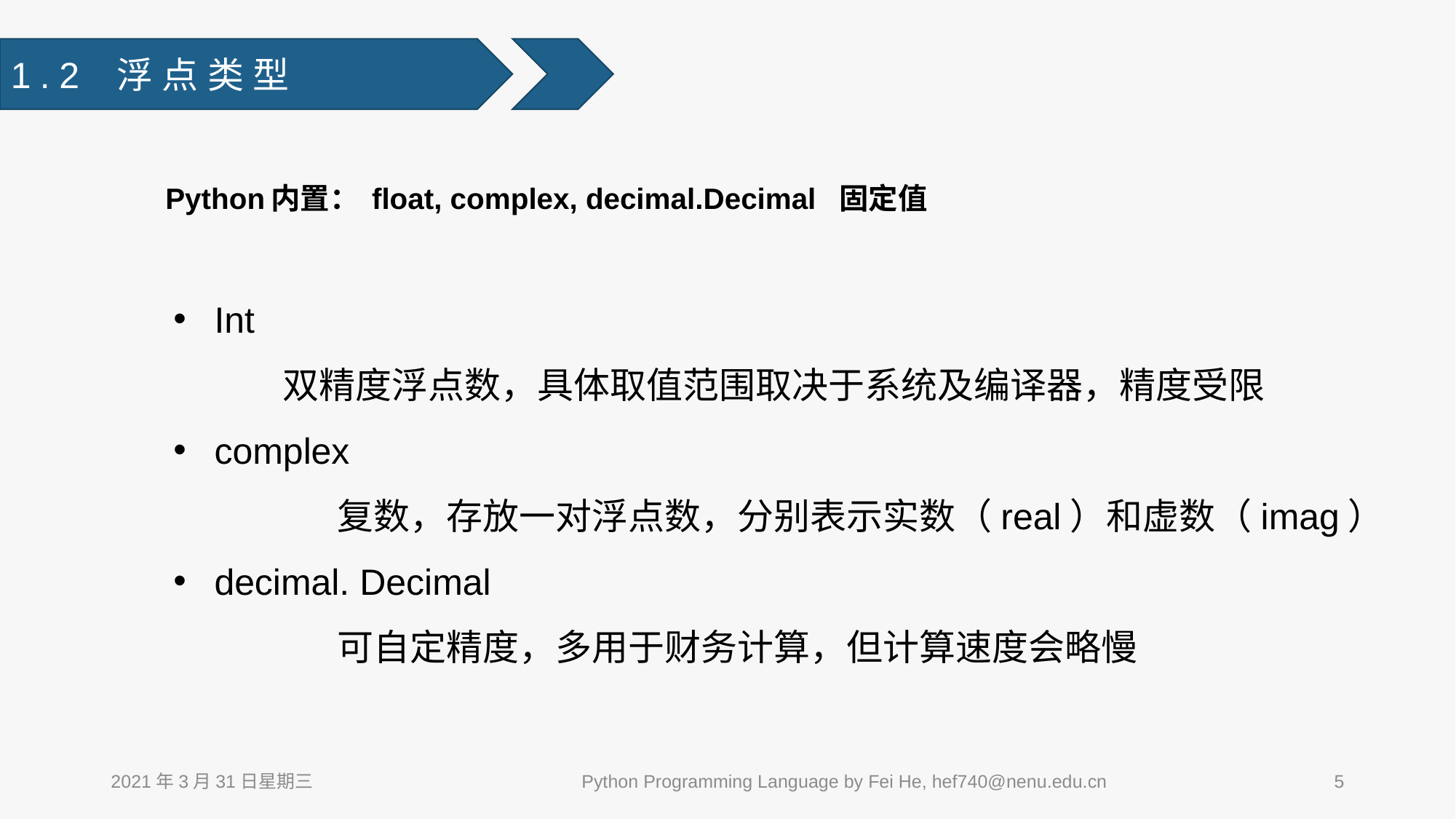

1.2 浮点类型

Python内置： float, complex, decimal.Decimal  固定值
Int
	双精度浮点数，具体取值范围取决于系统及编译器，精度受限
complex
	复数，存放一对浮点数，分别表示实数（real）和虚数（imag）
decimal. Decimal
	可自定精度，多用于财务计算，但计算速度会略慢

2021年3月31日星期三
Python Programming Language by Fei He, hef740@nenu.edu.cn
5